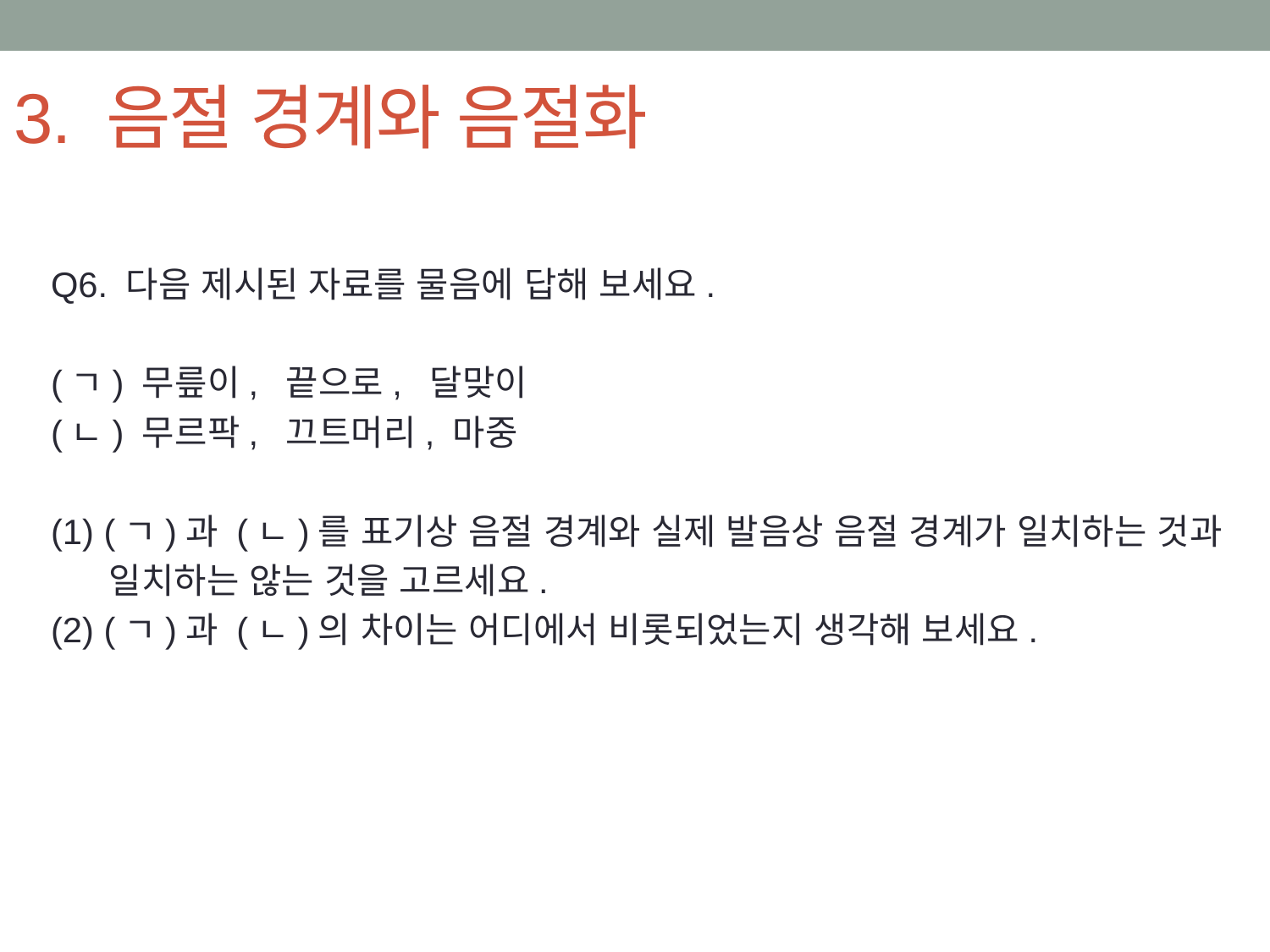

# 3. 음절 경계와 음절화

Q6. 다음 제시된 자료를 물음에 답해 보세요.

(ㄱ) 무릎이,  끝으로,  달맞이
(ㄴ) 무르팍,  끄트머리, 마중

(1) (ㄱ)과 (ㄴ)를 표기상 음절 경계와 실제 발음상 음절 경계가 일치하는 것과
     일치하는 않는 것을 고르세요.
(2) (ㄱ)과 (ㄴ)의 차이는 어디에서 비롯되었는지 생각해 보세요.